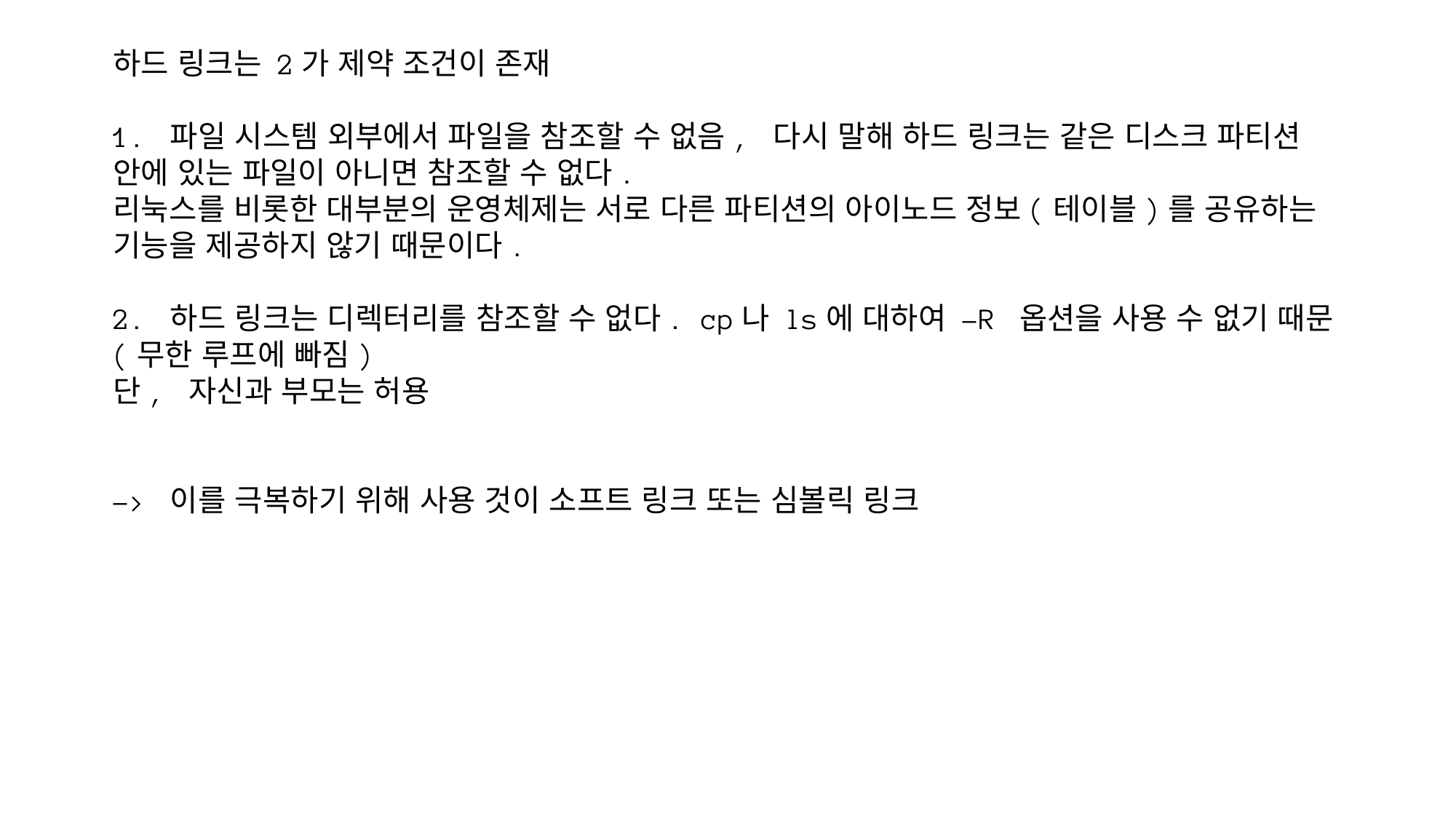

하드 링크는 2가 제약 조건이 존재

1. 파일 시스템 외부에서 파일을 참조할 수 없음, 다시 말해 하드 링크는 같은 디스크 파티션
안에 있는 파일이 아니면 참조할 수 없다.
리눅스를 비롯한 대부분의 운영체제는 서로 다른 파티션의 아이노드 정보(테이블)를 공유하는
기능을 제공하지 않기 때문이다.

2. 하드 링크는 디렉터리를 참조할 수 없다. cp나 ls에 대하여 -R 옵션을 사용 수 없기 때문
(무한 루프에 빠짐)
단, 자신과 부모는 허용

-> 이를 극복하기 위해 사용 것이 소프트 링크 또는 심볼릭 링크